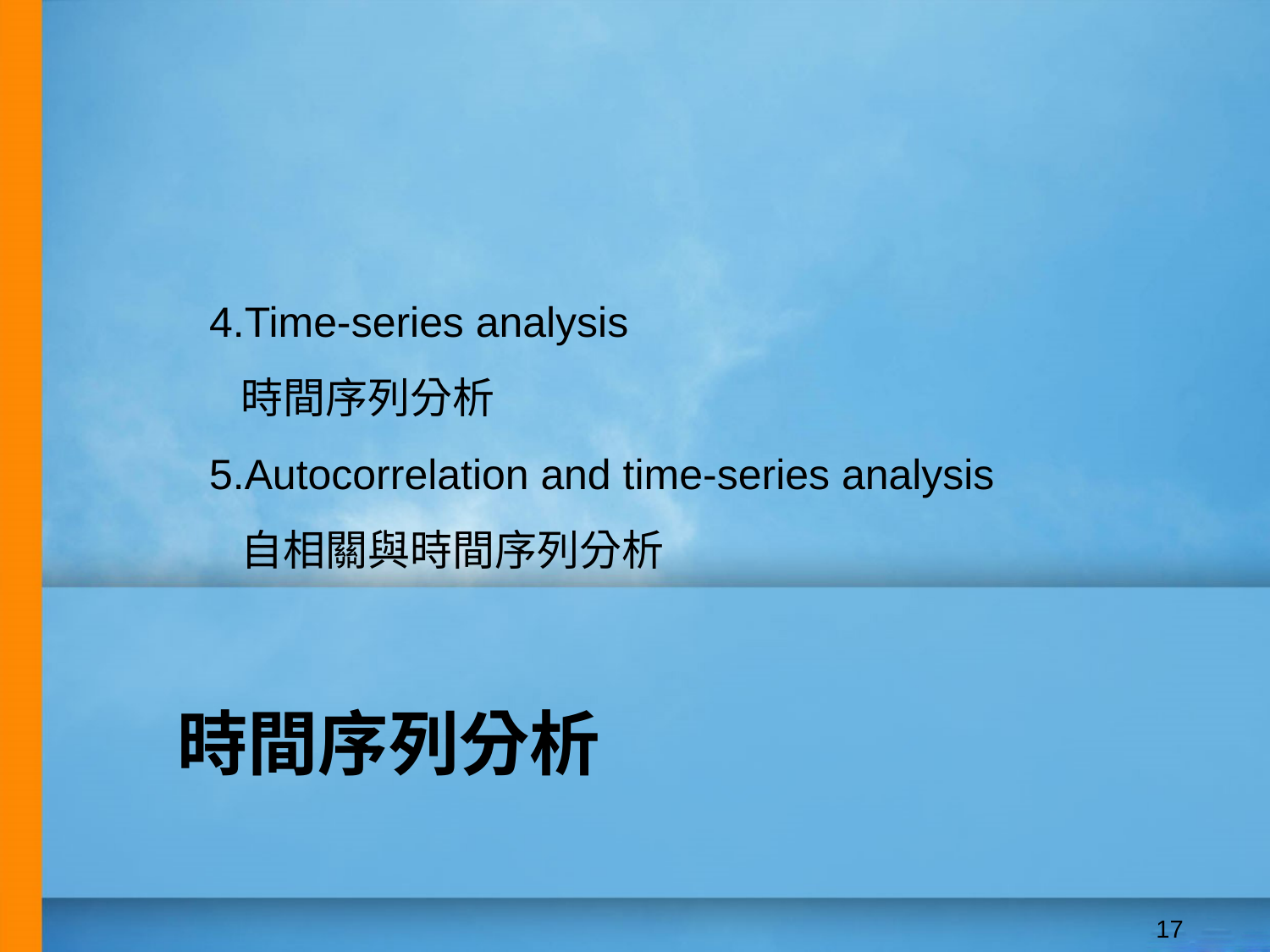

Time-series analysis
時間序列分析
Autocorrelation and time-series analysis
自相關與時間序列分析
# 時間序列分析
17